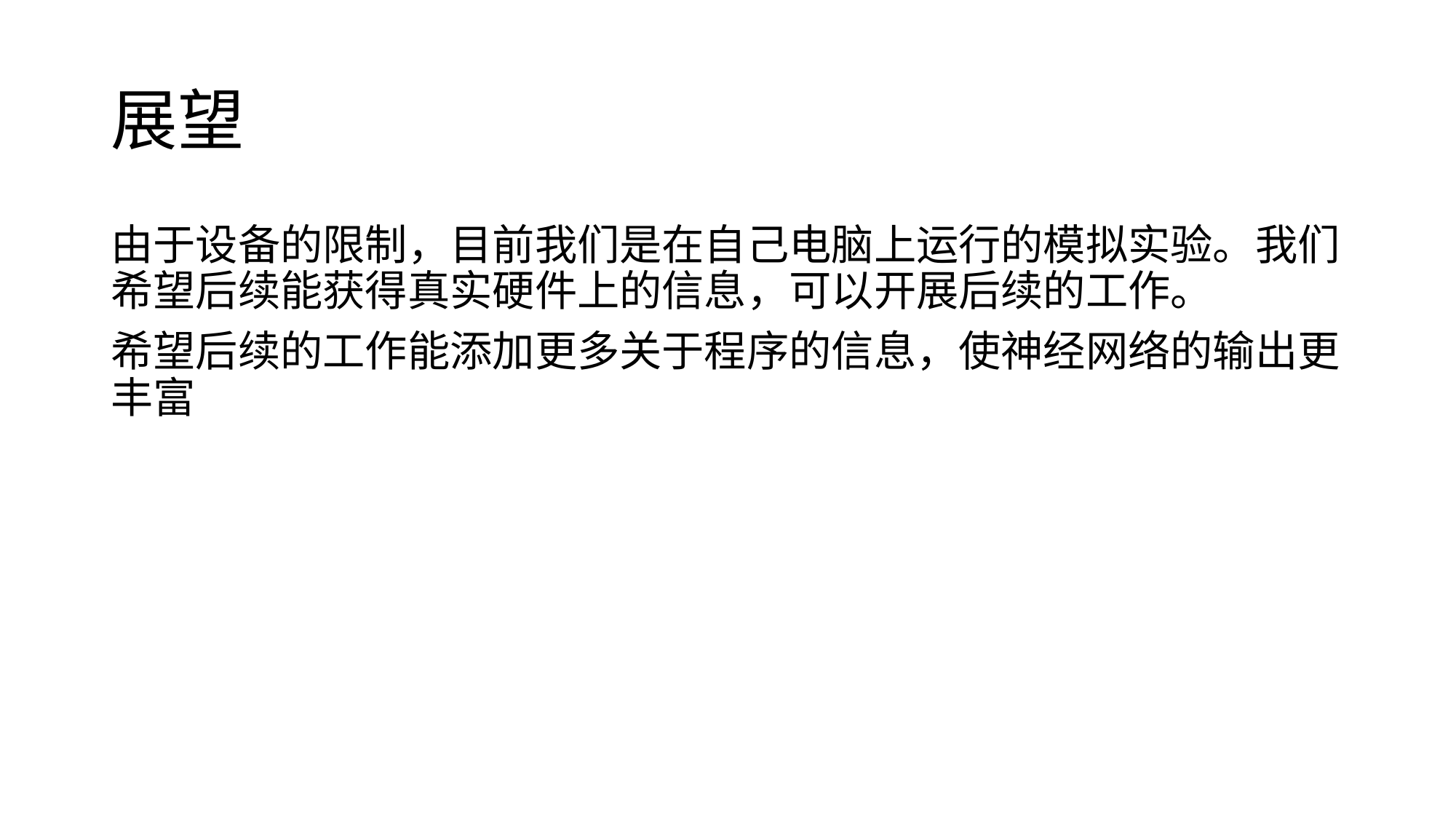

# 展望
由于设备的限制，目前我们是在自己电脑上运行的模拟实验。我们希望后续能获得真实硬件上的信息，可以开展后续的工作。
希望后续的工作能添加更多关于程序的信息，使神经网络的输出更丰富